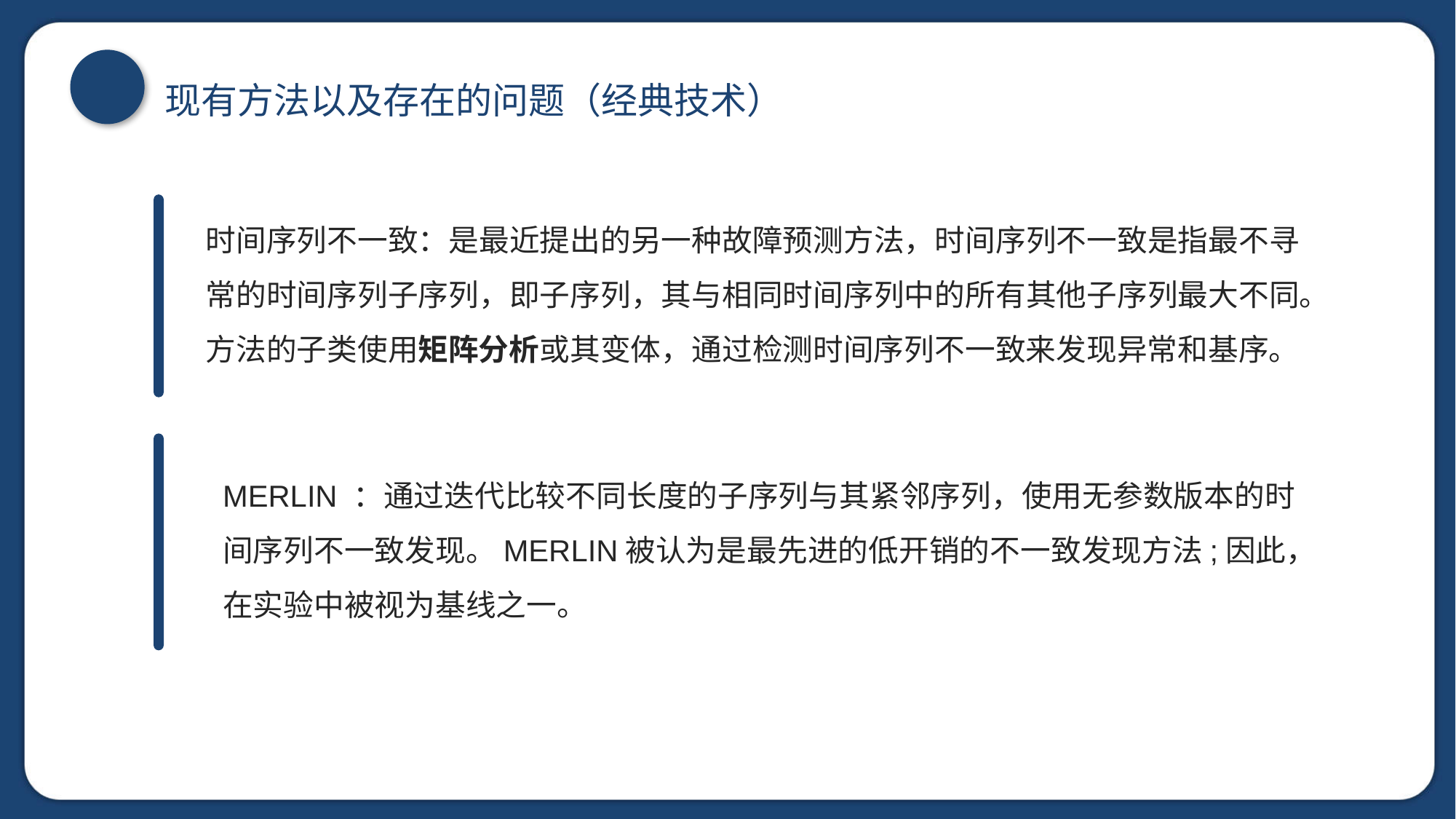

现有方法以及存在的问题（经典技术）

时间序列不一致：是最近提出的另一种故障预测方法，时间序列不一致是指最不寻常的时间序列子序列，即子序列，其与相同时间序列中的所有其他子序列最大不同。方法的子类使用矩阵分析或其变体，通过检测时间序列不一致来发现异常和基序。

MERLIN ：通过迭代比较不同长度的子序列与其紧邻序列，使用无参数版本的时间序列不一致发现。MERLIN被认为是最先进的低开销的不一致发现方法;因此，在实验中被视为基线之一。